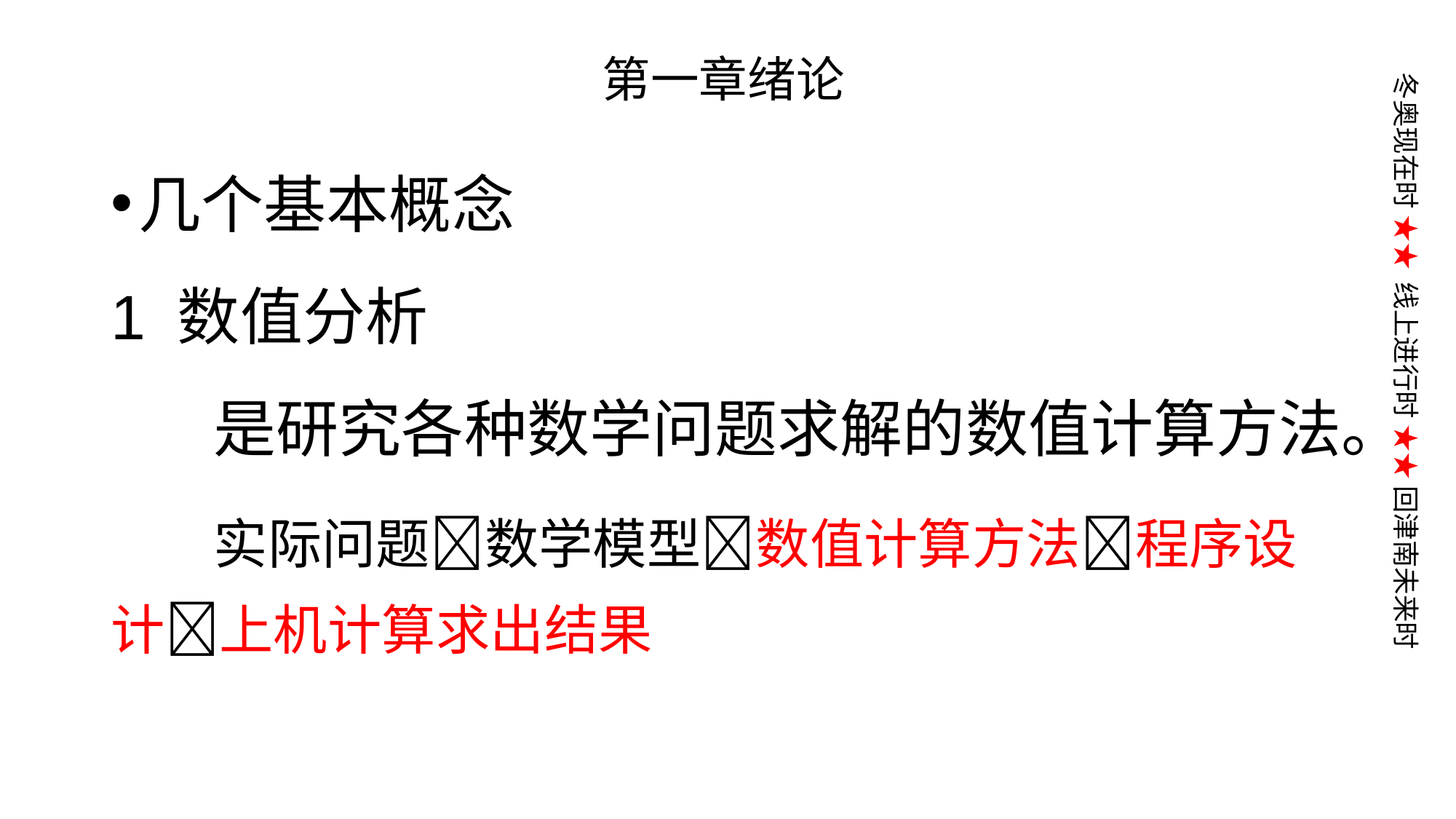

# 第一章绪论
几个基本概念
1 数值分析
	是研究各种数学问题求解的数值计算方法。
	实际问题→数学模型→数值计算方法→程序设计→上机计算求出结果